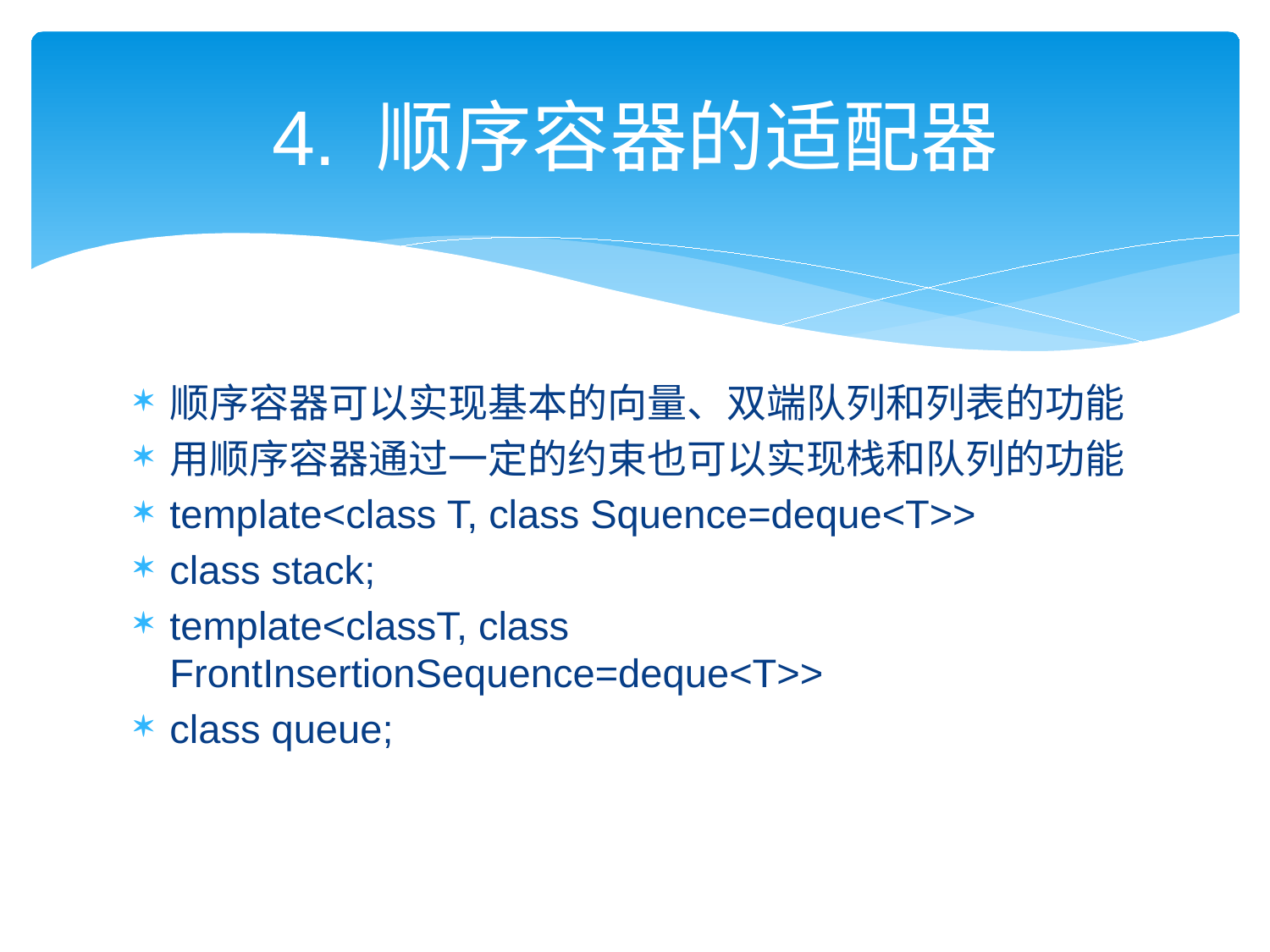

# 4. 顺序容器的适配器
顺序容器可以实现基本的向量、双端队列和列表的功能
用顺序容器通过一定的约束也可以实现栈和队列的功能
template<class T, class Squence=deque<T>>
class stack;
template<classT, class FrontInsertionSequence=deque<T>>
class queue;